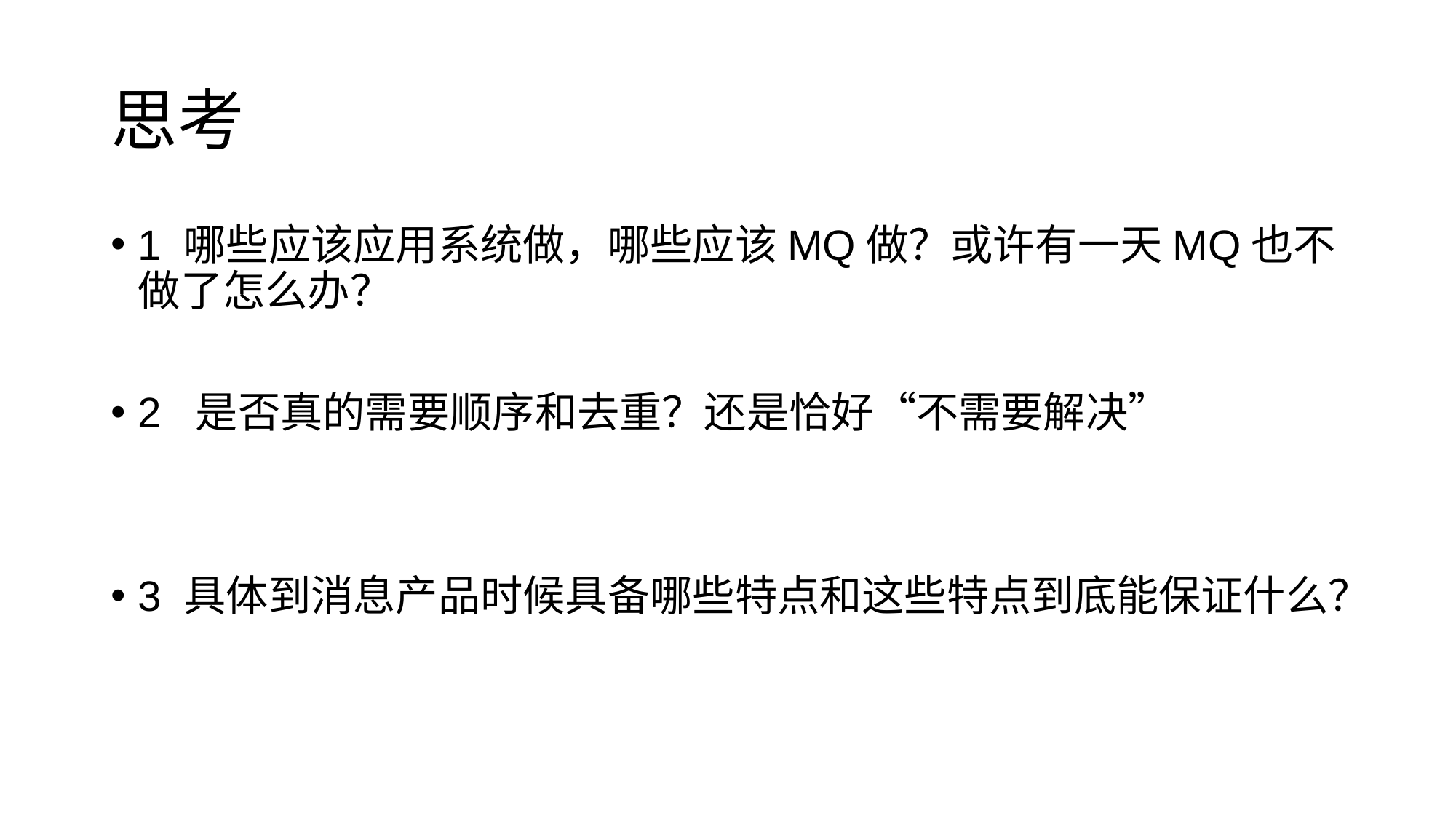

# 思考
1 哪些应该应用系统做，哪些应该MQ做？或许有一天MQ也不做了怎么办？

2  是否真的需要顺序和去重？还是恰好“不需要解决”

3 具体到消息产品时候具备哪些特点和这些特点到底能保证什么？